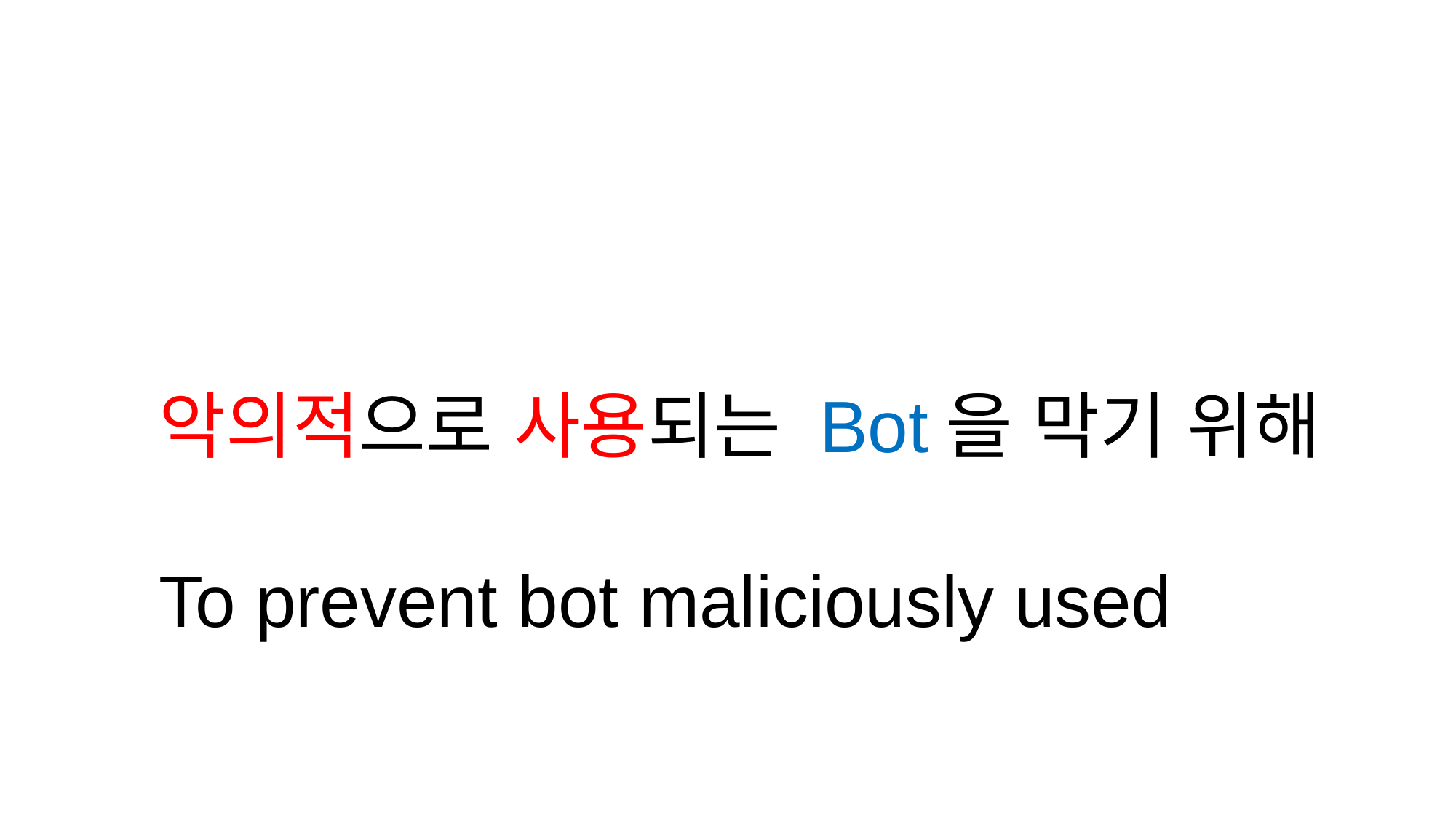

악의적으로 사용되는 Bot을 막기 위해

To prevent bot maliciously used